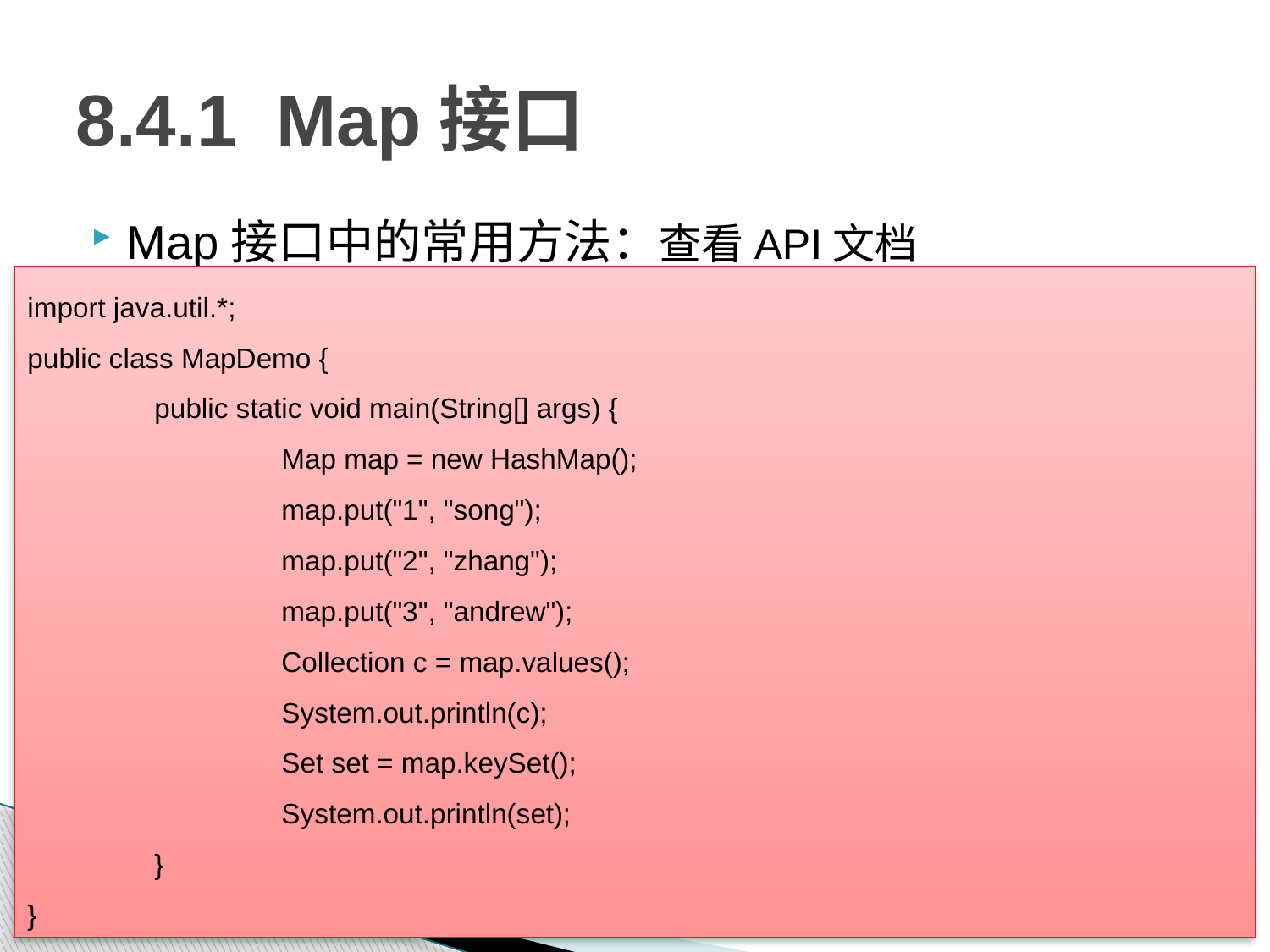

# 8.4.1  Map接口
Map接口中的常用方法：查看API文档

import java.util.*;
public class MapDemo {
	public static void main(String[] args) {
		Map map = new HashMap();
		map.put("1", "song");
		map.put("2", "zhang");
		map.put("3", "andrew");
		Collection c = map.values();
		System.out.println(c);
		Set set = map.keySet();
		System.out.println(set);
	}
}